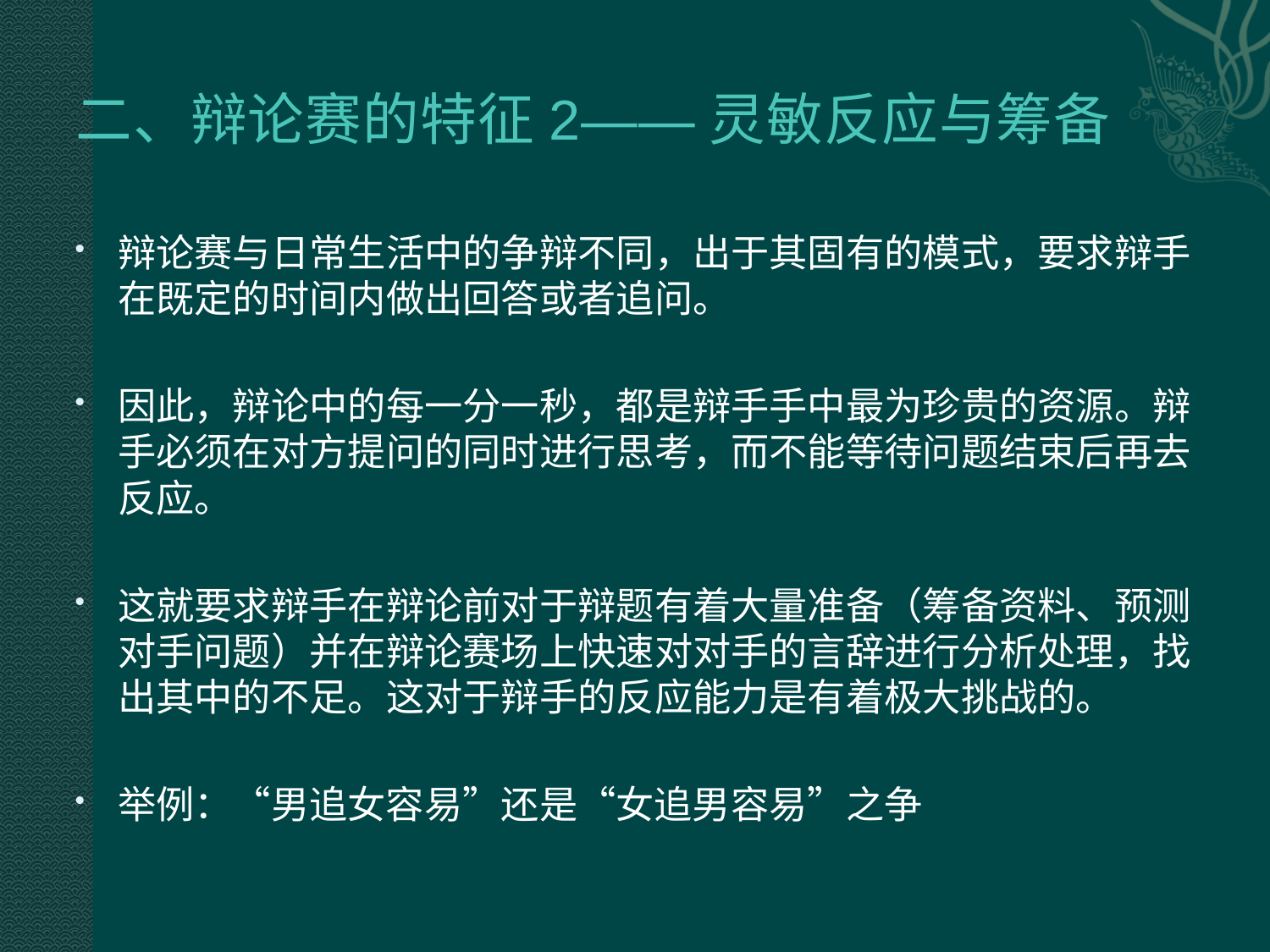

# 二、辩论赛的特征2——灵敏反应与筹备
辩论赛与日常生活中的争辩不同，出于其固有的模式，要求辩手在既定的时间内做出回答或者追问。

因此，辩论中的每一分一秒，都是辩手手中最为珍贵的资源。辩手必须在对方提问的同时进行思考，而不能等待问题结束后再去反应。

这就要求辩手在辩论前对于辩题有着大量准备（筹备资料、预测对手问题）并在辩论赛场上快速对对手的言辞进行分析处理，找出其中的不足。这对于辩手的反应能力是有着极大挑战的。

举例：“男追女容易”还是“女追男容易”之争